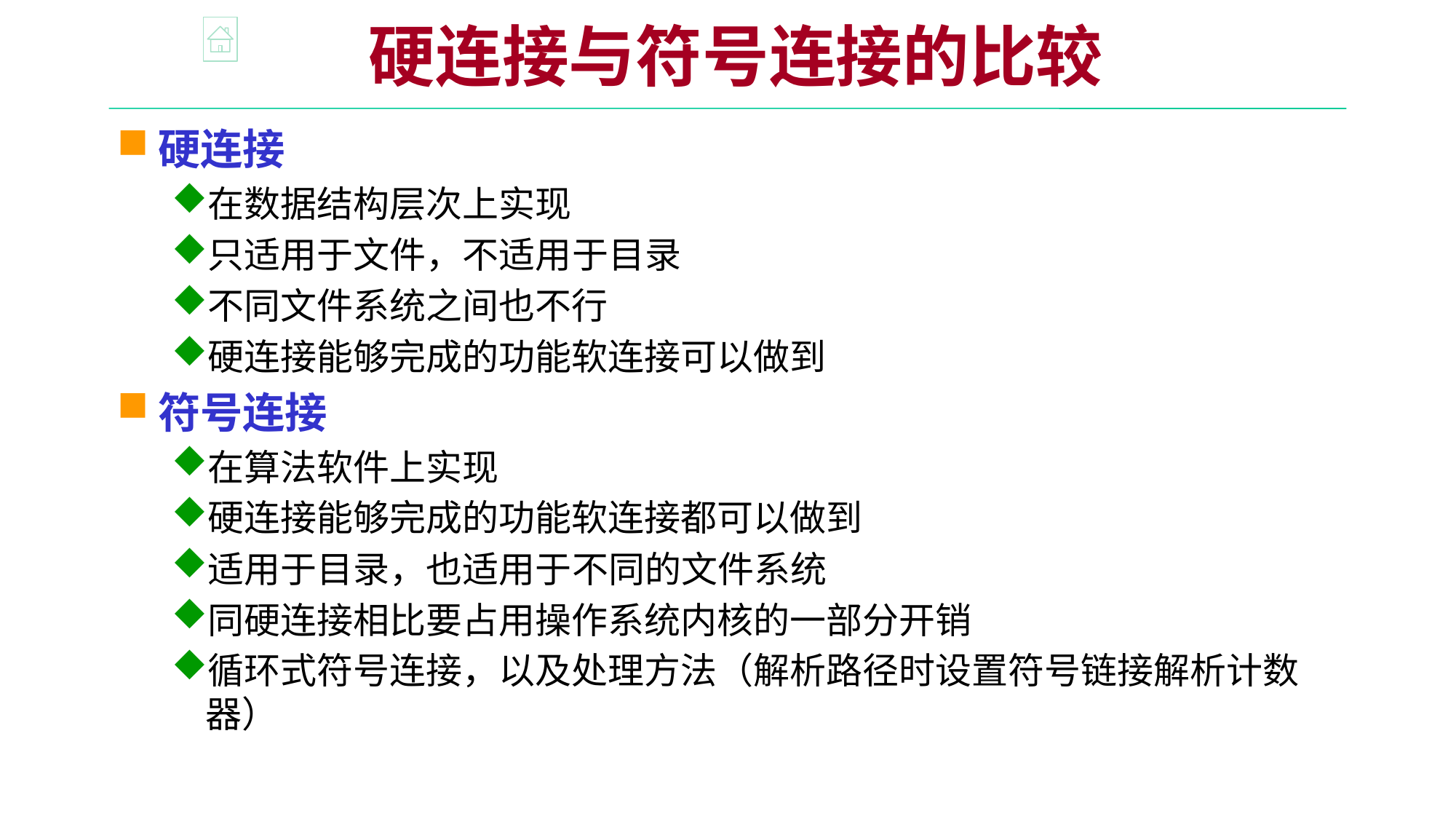

硬连接与符号连接的比较

硬连接
在数据结构层次上实现
只适用于文件，不适用于目录
不同文件系统之间也不行
硬连接能够完成的功能软连接可以做到
符号连接
在算法软件上实现
硬连接能够完成的功能软连接都可以做到
适用于目录，也适用于不同的文件系统
同硬连接相比要占用操作系统内核的一部分开销
循环式符号连接，以及处理方法（解析路径时设置符号链接解析计数器）